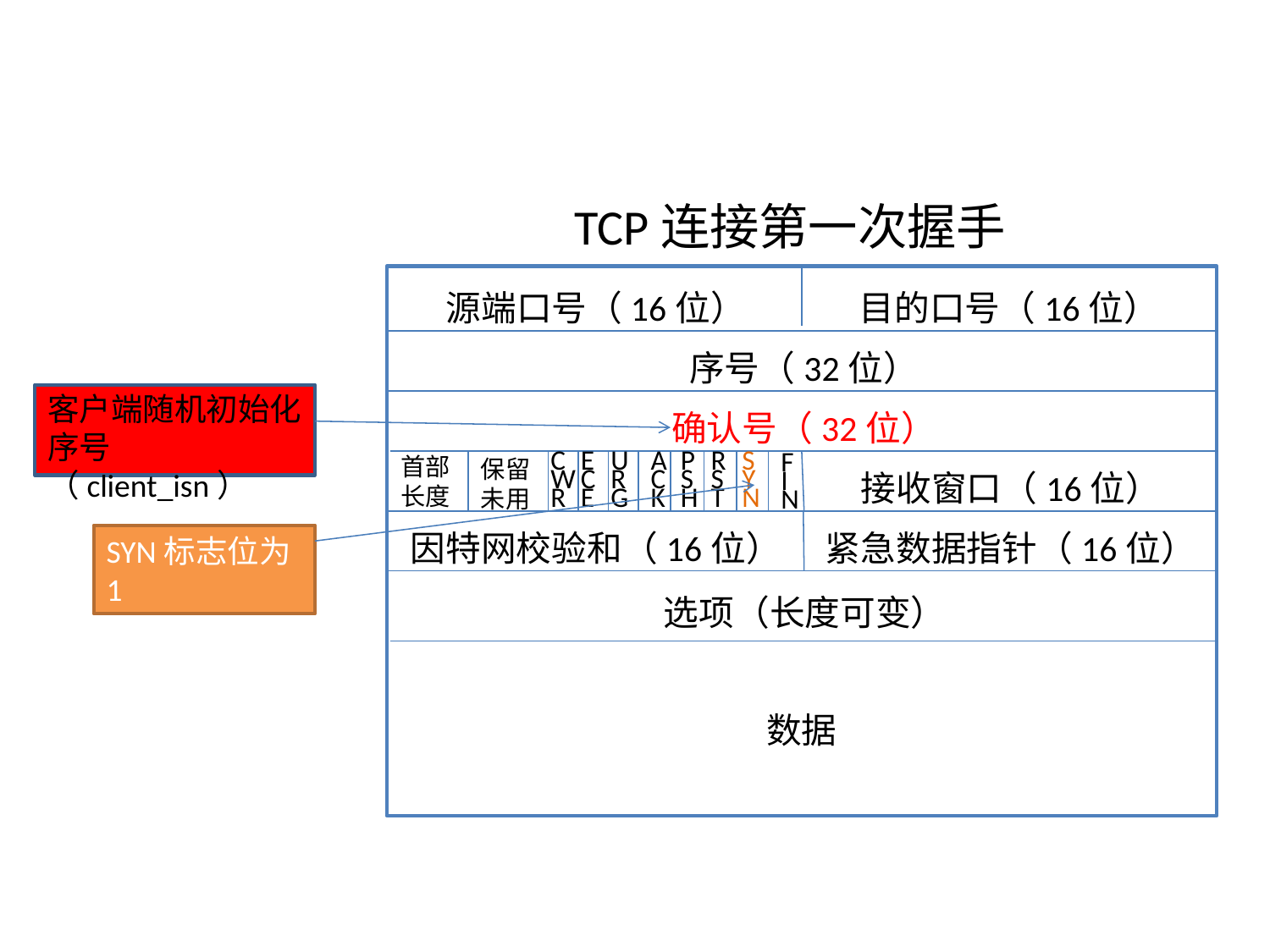

TCP连接第一次握手

源端口号（16位）
目的口号（16位）
序号（32位）
客户端随机初始化序号（client_isn）

确认号（32位）
首部长度
保留未用
CWR
ECE
URG
ACK
PSH
RST
SYN
FIN
接收窗口（16位）
因特网校验和（16位）
紧急数据指针（16位）
SYN标志位为1
选项（长度可变）

数据